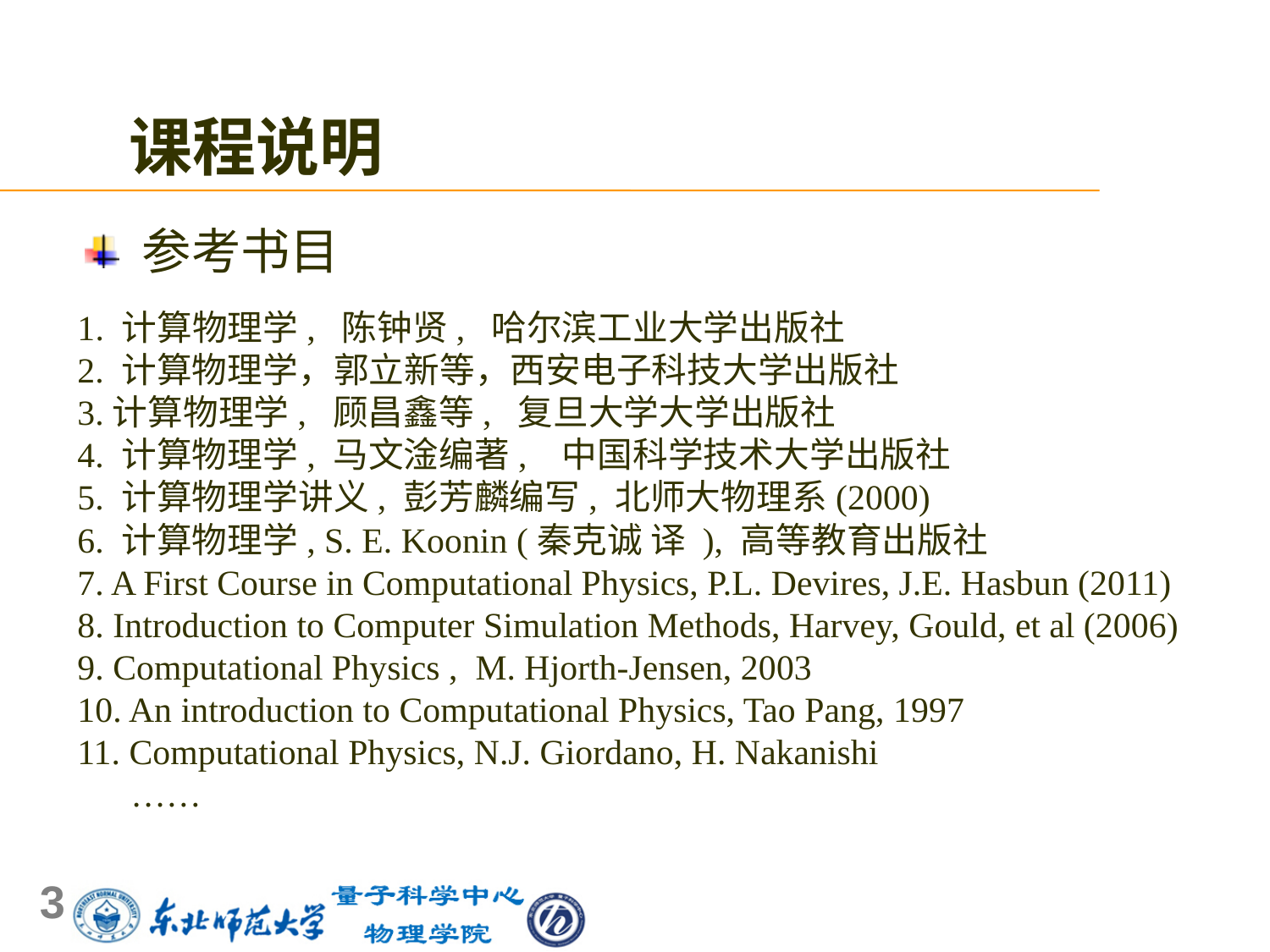

# 课程说明

 参考书目
1. 计算物理学,  陈钟贤,  哈尔滨工业大学出版社
2. 计算物理学，郭立新等，西安电子科技大学出版社
3.计算物理学,  顾昌鑫等,  复旦大学大学出版社
4. 计算物理学, 马文淦编著,   中国科学技术大学出版社
5. 计算物理学讲义, 彭芳麟编写, 北师大物理系(2000)
6. 计算物理学, S. E. Koonin (秦克诚 译 ), 高等教育出版社
7. A First Course in Computational Physics, P.L. Devires, J.E. Hasbun (2011)
8. Introduction to Computer Simulation Methods, Harvey, Gould, et al (2006)
9. Computational Physics ,  M. Hjorth-Jensen, 2003
10. An introduction to Computational Physics, Tao Pang, 1997
11. Computational Physics, N.J. Giordano, H. Nakanishi
      ……
3